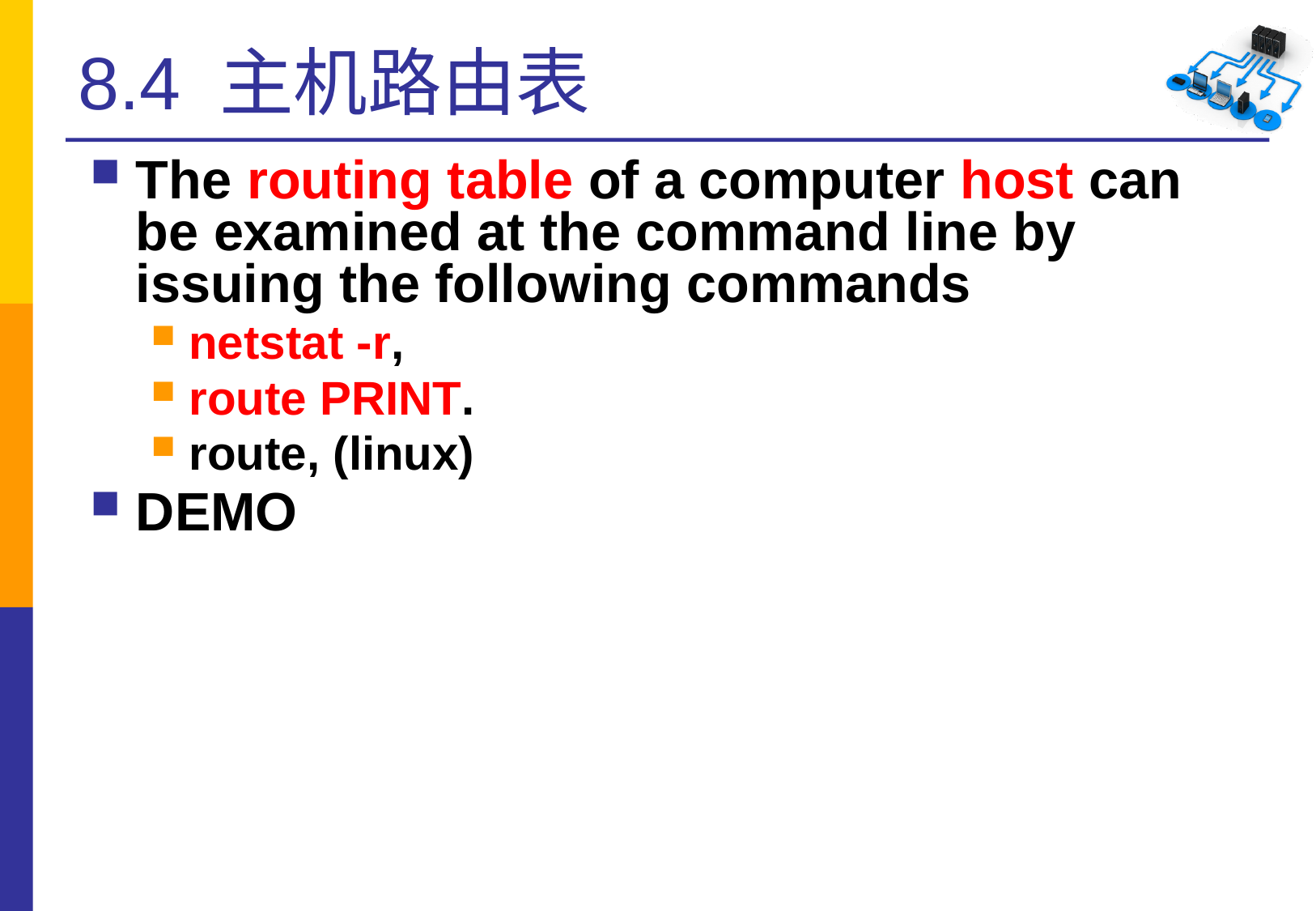

# 8.4 主机路由表
The routing table of a computer host can be examined at the command line by issuing the following commands
netstat -r,
route PRINT.
route, (linux)
DEMO